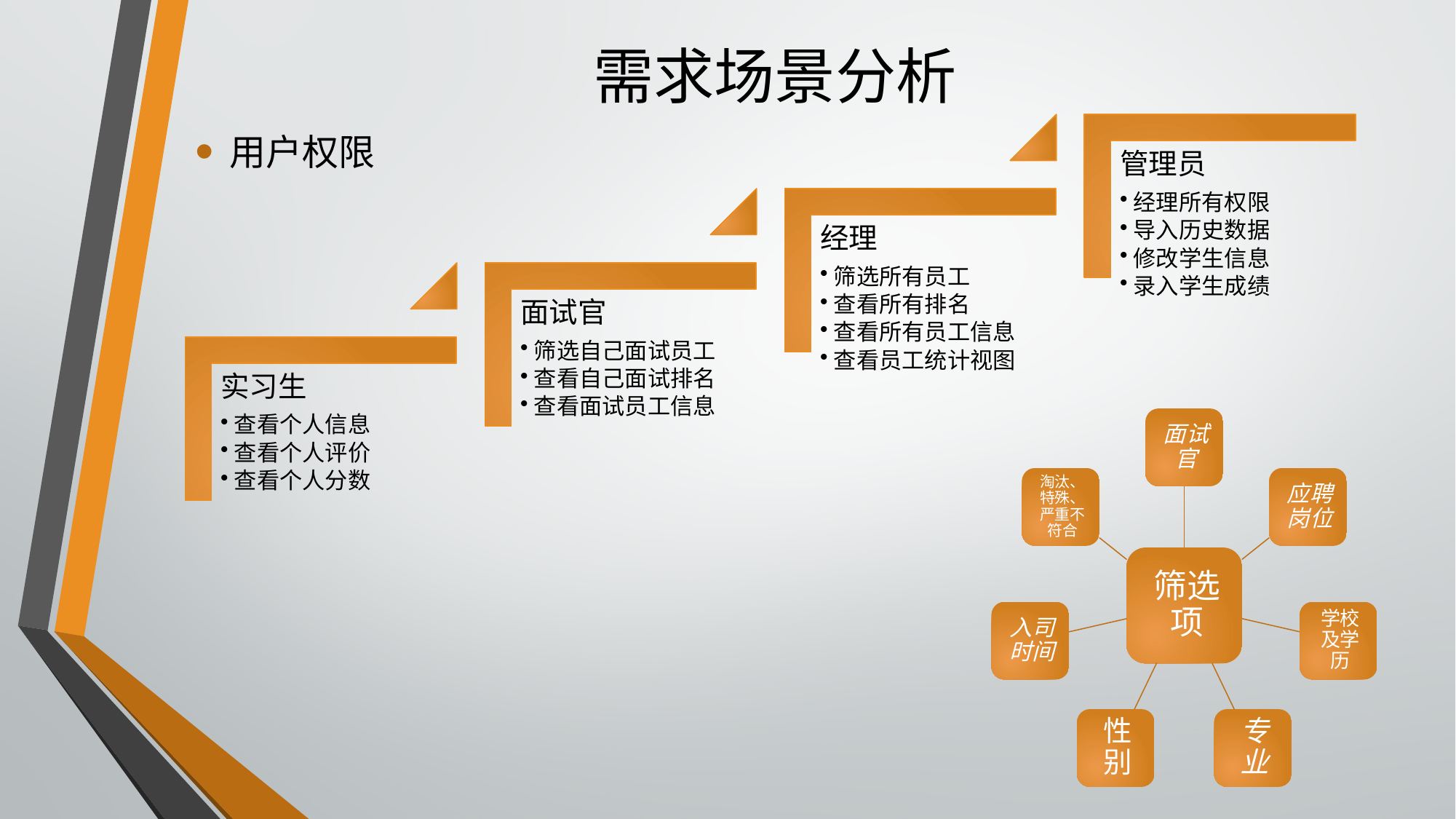

# 需求场景分析
实习生
查看个人信息
查看个人评价
查看个人分数
面试官
筛选自己面试员工
查看自己面试排名
查看面试员工信息
经理
筛选所有员工
查看所有排名
查看所有员工信息
查看员工统计视图
管理员
经理所有权限
导入历史数据
修改学生信息
录入学生成绩
用户权限

筛选项
面试官
应聘岗位
学校及学历
专业
性别
入司时间
淘汰、特殊、严重不符合